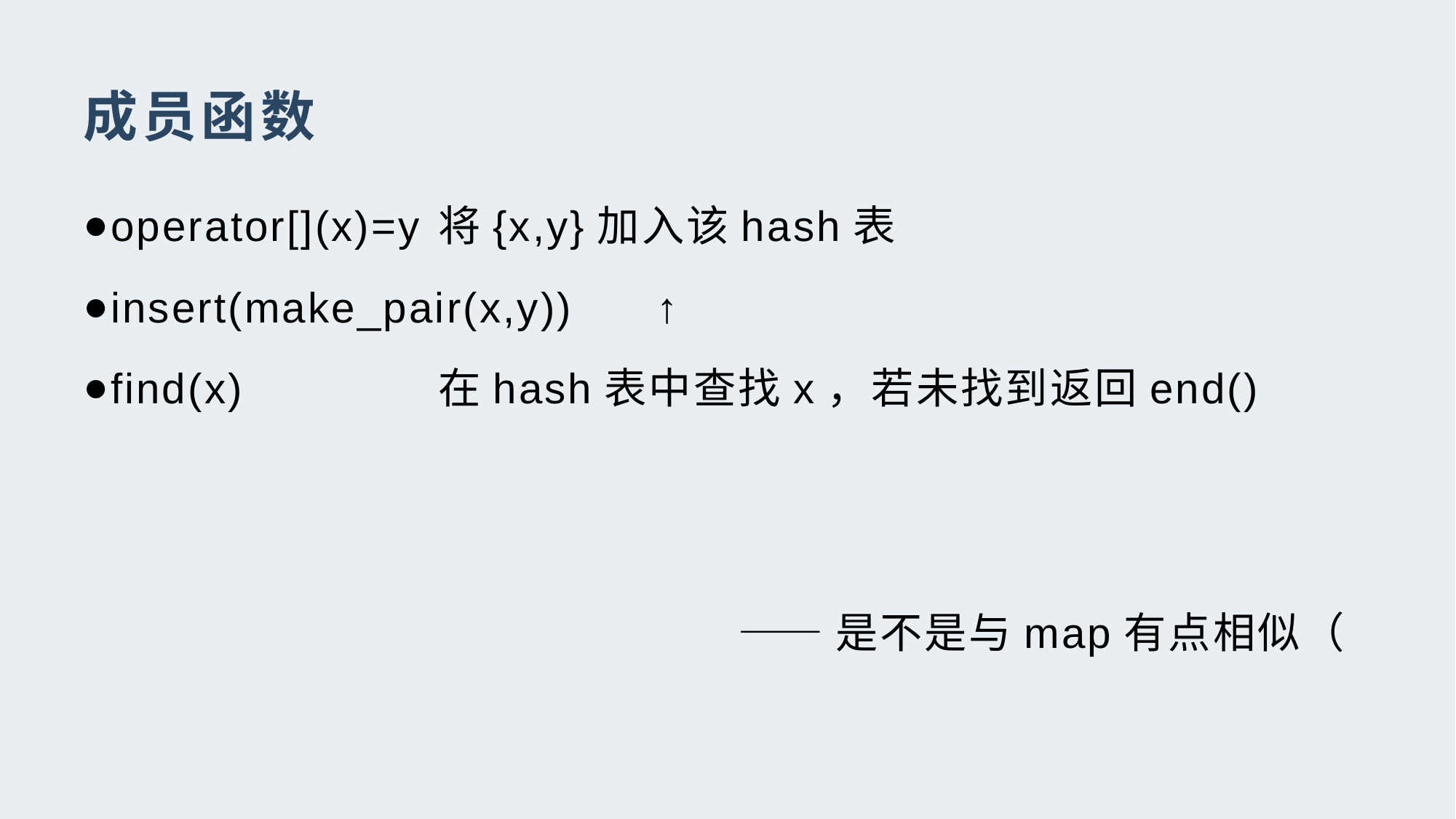

# 成员函数
operator[](x)=y	将{x,y}加入该hash表
insert(make_pair(x,y))	↑
find(x)			在hash表中查找x，若未找到返回end()

						——是不是与map有点相似（